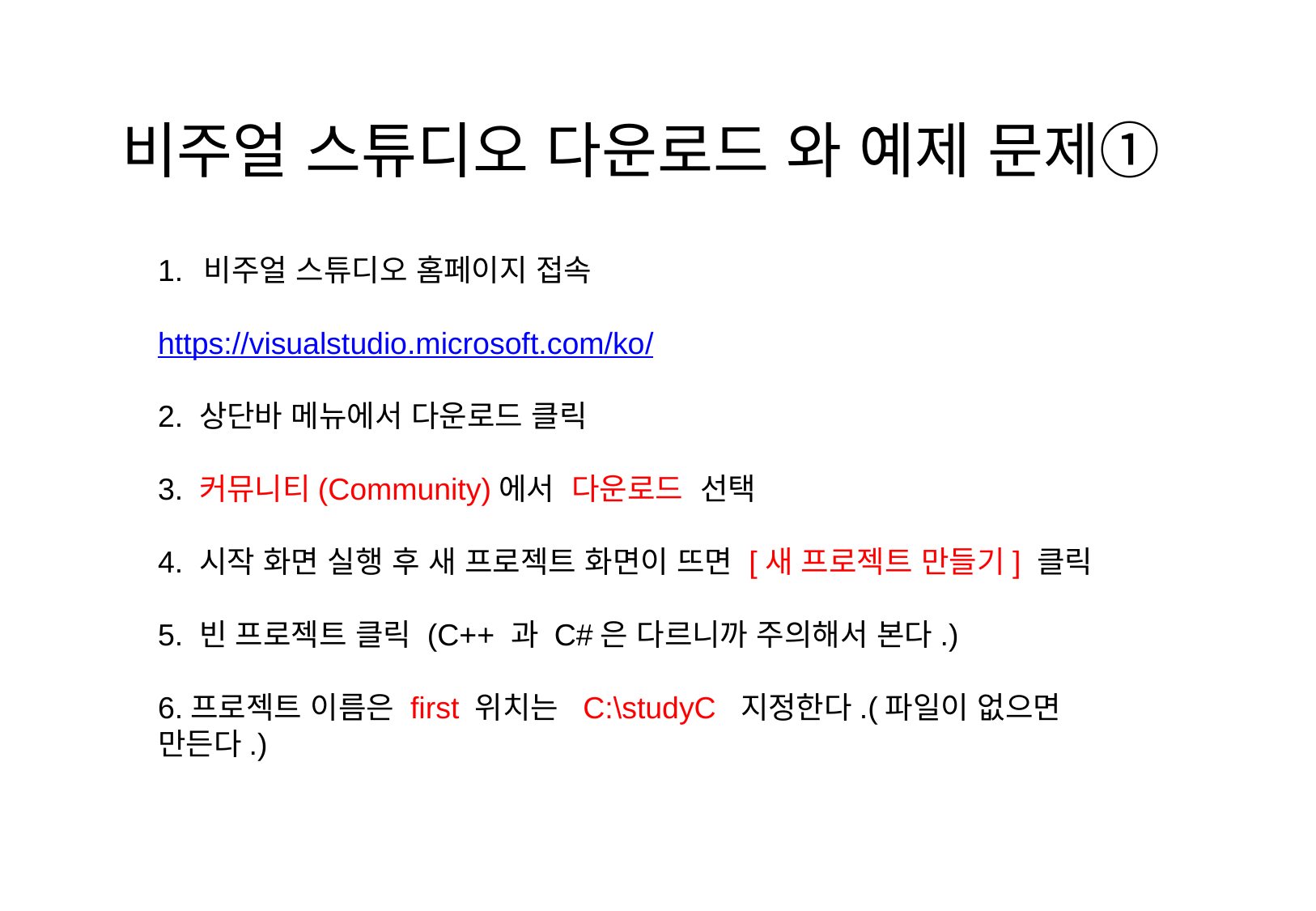

비주얼 스튜디오 다운로드 와 예제 문제①
비주얼 스튜디오 홈페이지 접속

https://visualstudio.microsoft.com/ko/

2. 상단바 메뉴에서 다운로드 클릭

3. 커뮤니티(Community)에서  다운로드  선택

4. 시작 화면 실행 후 새 프로젝트 화면이 뜨면 [새 프로젝트 만들기] 클릭

5. 빈 프로젝트 클릭 (C++ 과 C#은 다르니까 주의해서 본다.)

6.프로젝트 이름은 first 위치는  C:\studyC  지정한다.(파일이 없으면 만든다.)